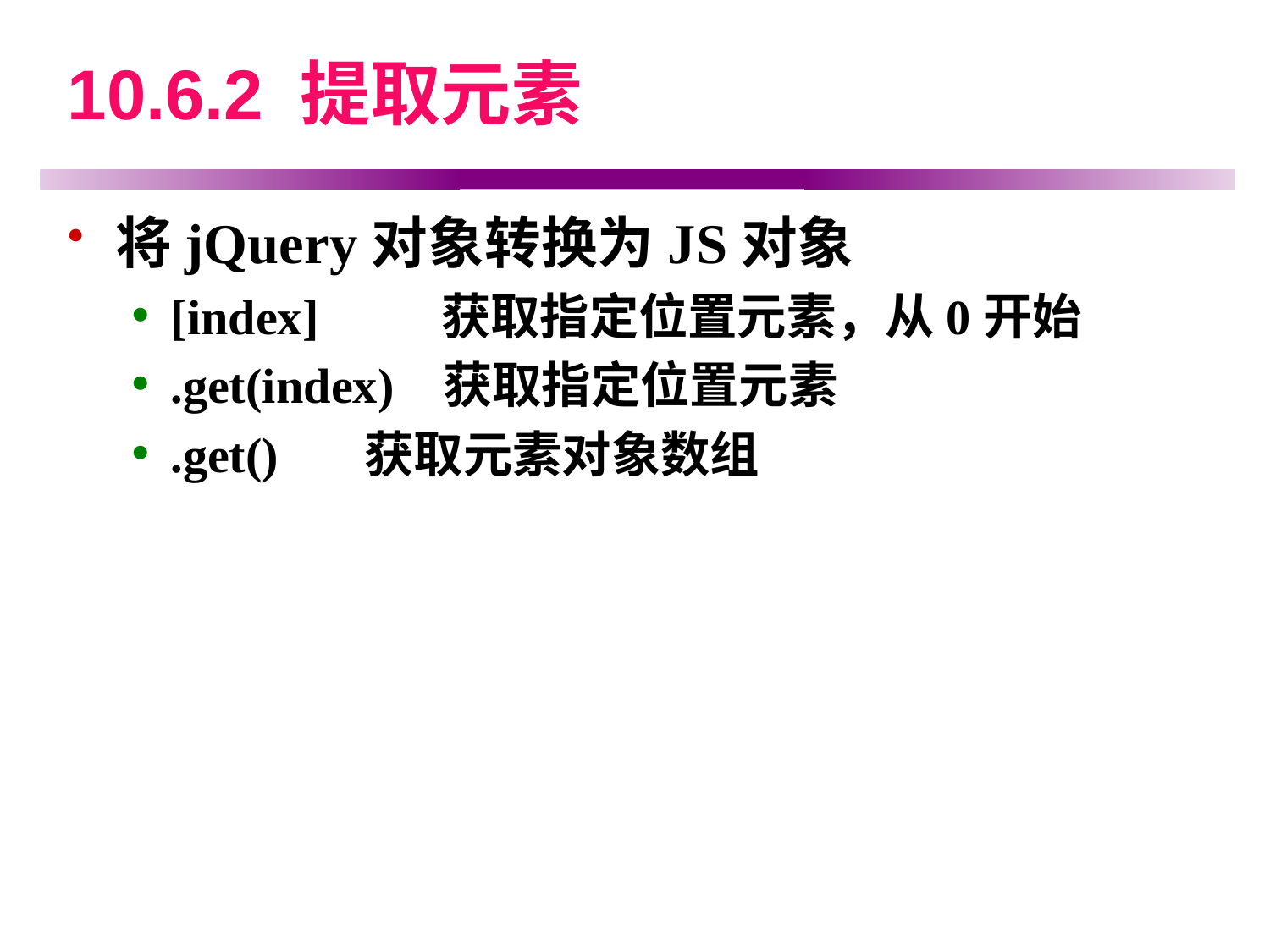

# 10.6.2 提取元素
将jQuery对象转换为JS对象
[index]         获取指定位置元素，从0开始
.get(index)   获取指定位置元素
.get()      获取元素对象数组